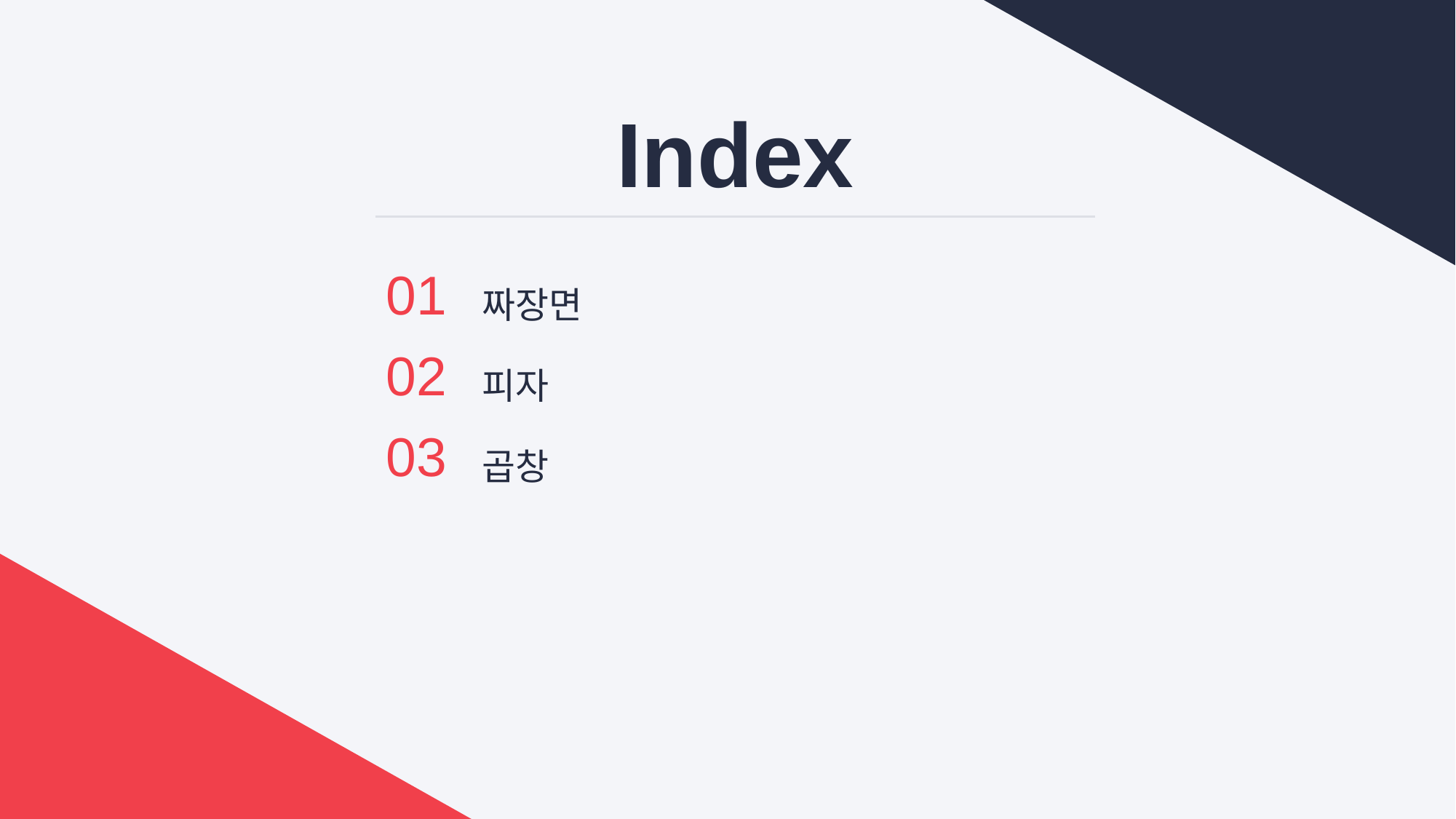

Index
01
02
03
짜장면
피자
곱창